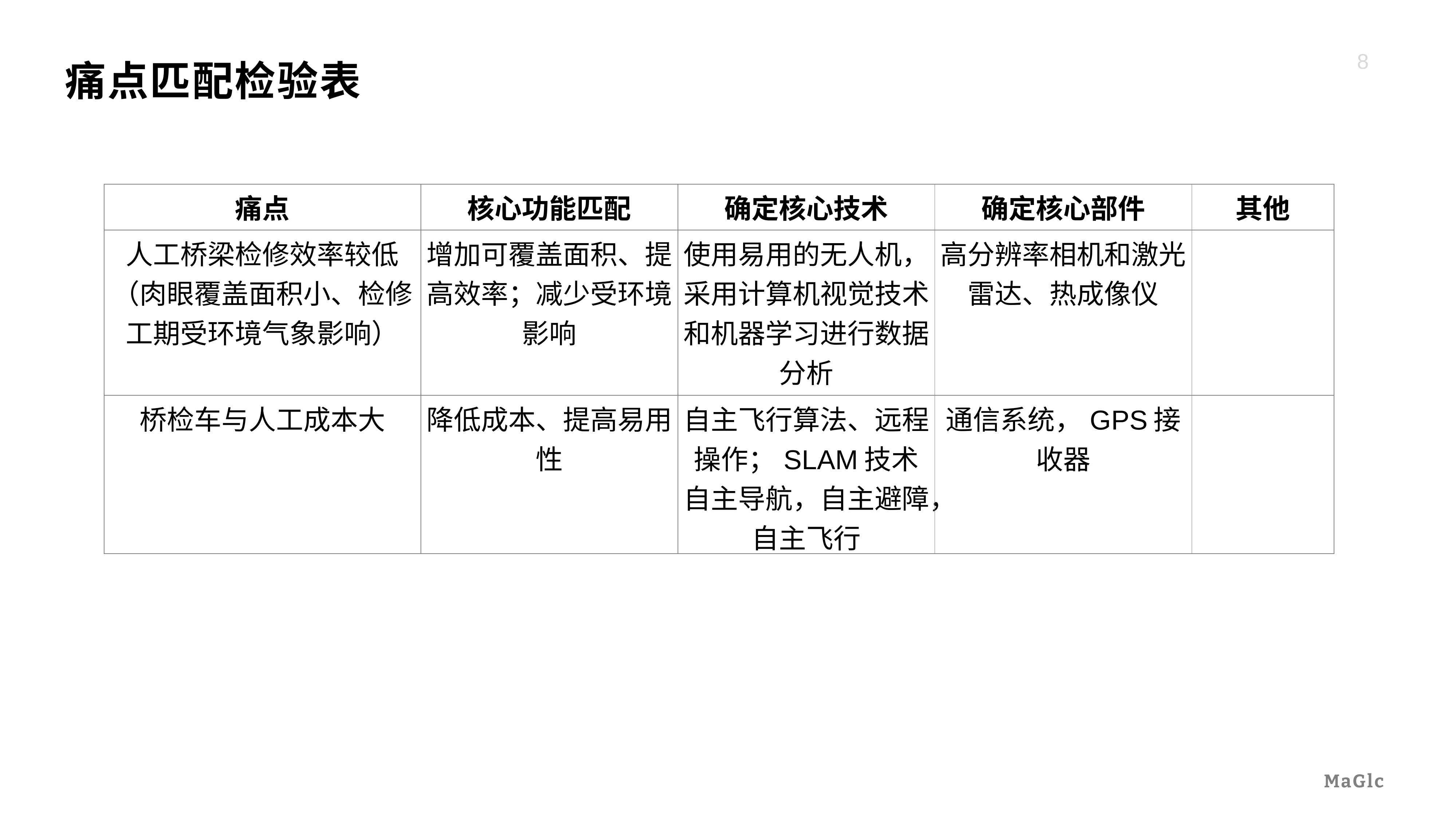

痛点匹配检验表
| 痛点 | 核心功能匹配 | 确定核心技术 | 确定核心部件 | 其他 |
| --- | --- | --- | --- | --- |
| 人工桥梁检修效率较低（肉眼覆盖面积小、检修工期受环境气象影响） | 增加可覆盖面积、提高效率；减少受环境影响 | 使用易用的无人机，采用计算机视觉技术和机器学习进行数据分析 | 高分辨率相机和激光雷达、热成像仪 |  |
| 桥检车与人工成本大 | 降低成本、提高易用性 | 自主飞行算法、远程操作；SLAM技术自主导航，自主避障，自主飞行 | 通信系统，GPS接收器 |  |
MaGlc